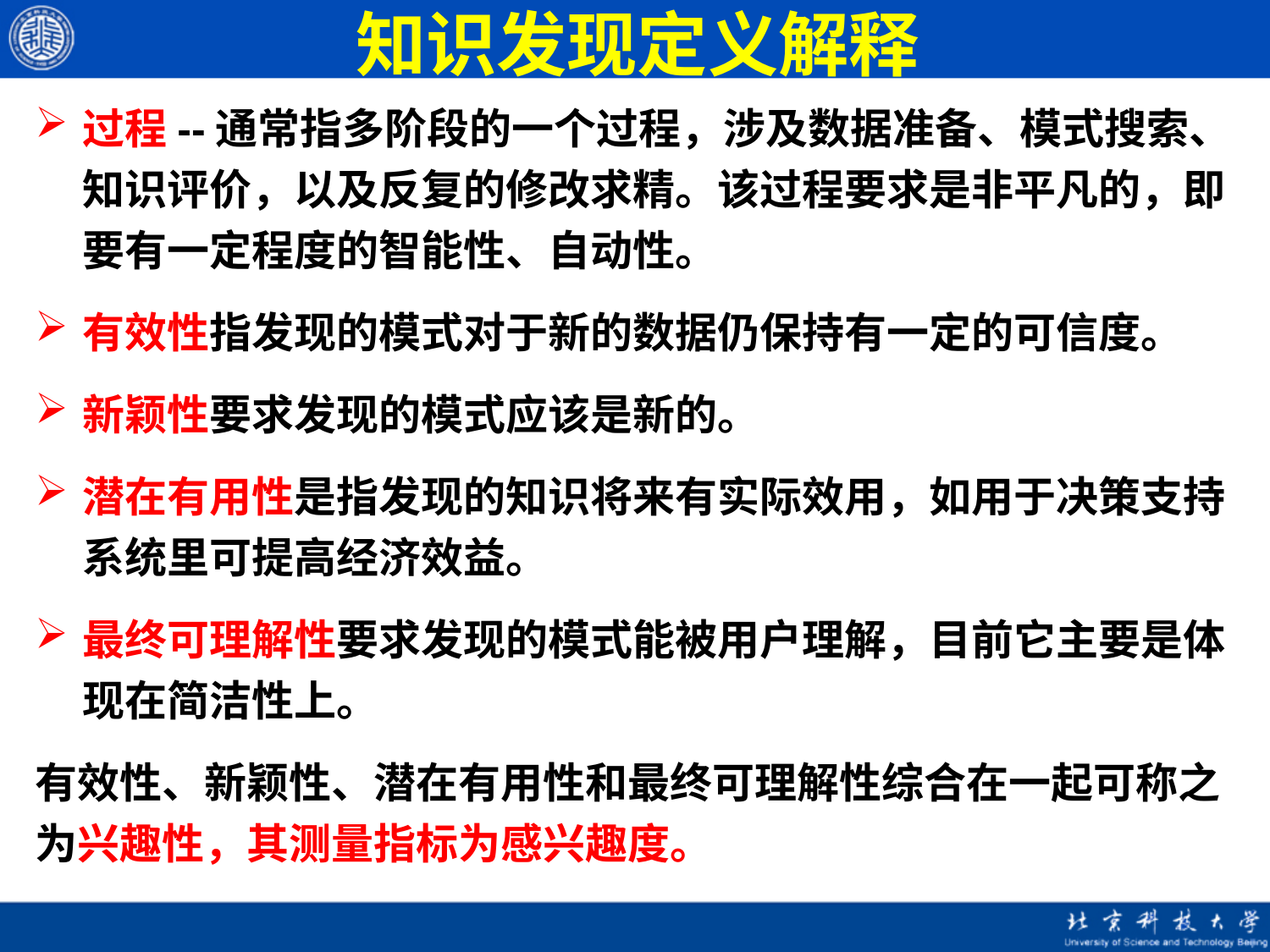

# 知识发现定义解释
过程--通常指多阶段的一个过程，涉及数据准备、模式搜索、知识评价，以及反复的修改求精。该过程要求是非平凡的，即要有一定程度的智能性、自动性。
有效性指发现的模式对于新的数据仍保持有一定的可信度。
新颖性要求发现的模式应该是新的。
潜在有用性是指发现的知识将来有实际效用，如用于决策支持系统里可提高经济效益。
最终可理解性要求发现的模式能被用户理解，目前它主要是体现在简洁性上。
有效性、新颖性、潜在有用性和最终可理解性综合在一起可称之为兴趣性，其测量指标为感兴趣度。